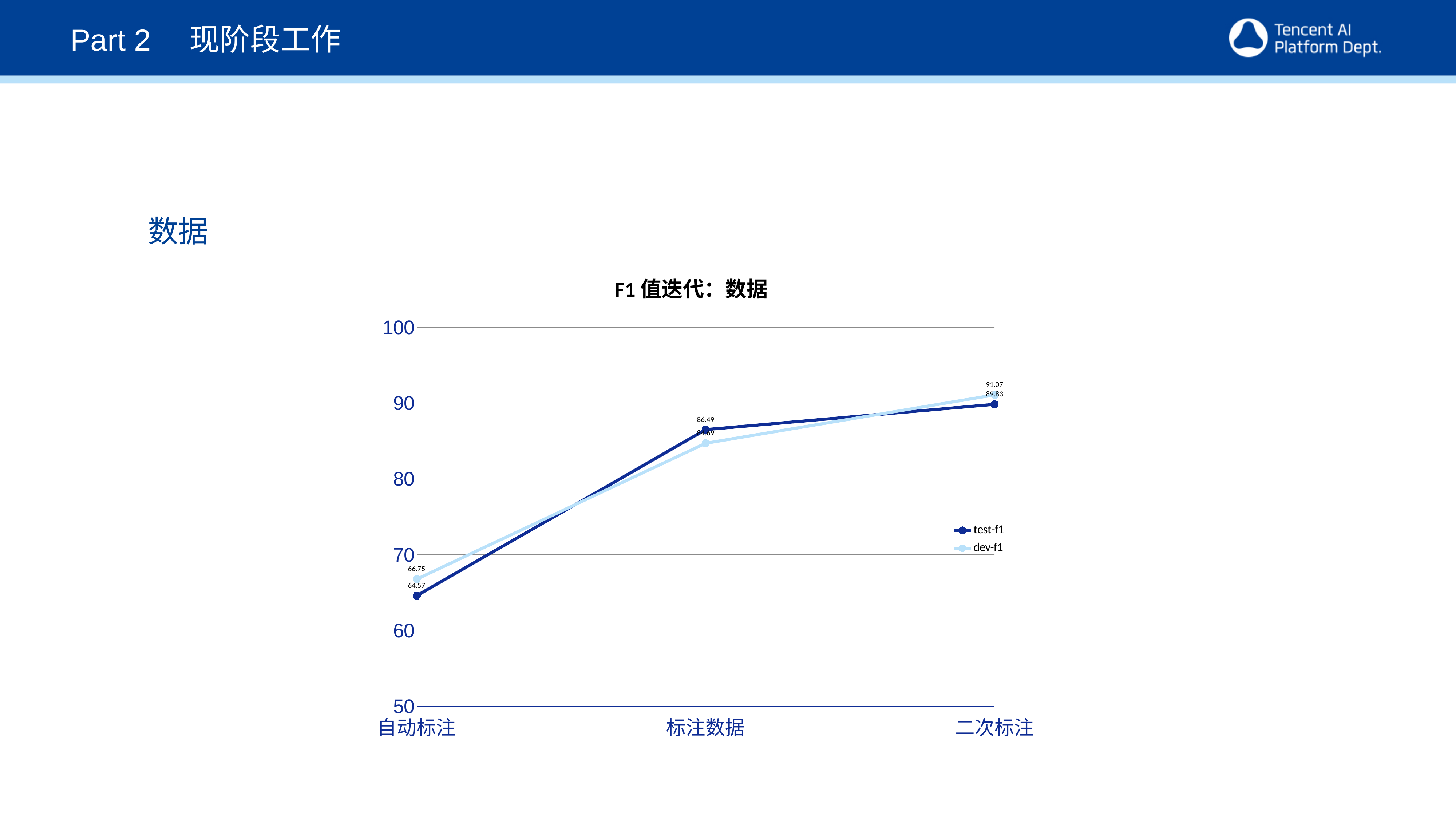

现阶段工作
Part 2
数据
F1值迭代：数据

### Chart

| Category | test-f1 | dev-f1 |
|---|---|---|
| 自动标注 | 64.57 | 66.75 |
| 标注数据 | 86.49 | 84.69 |
| 二次标注 | 89.83 | 91.07 |